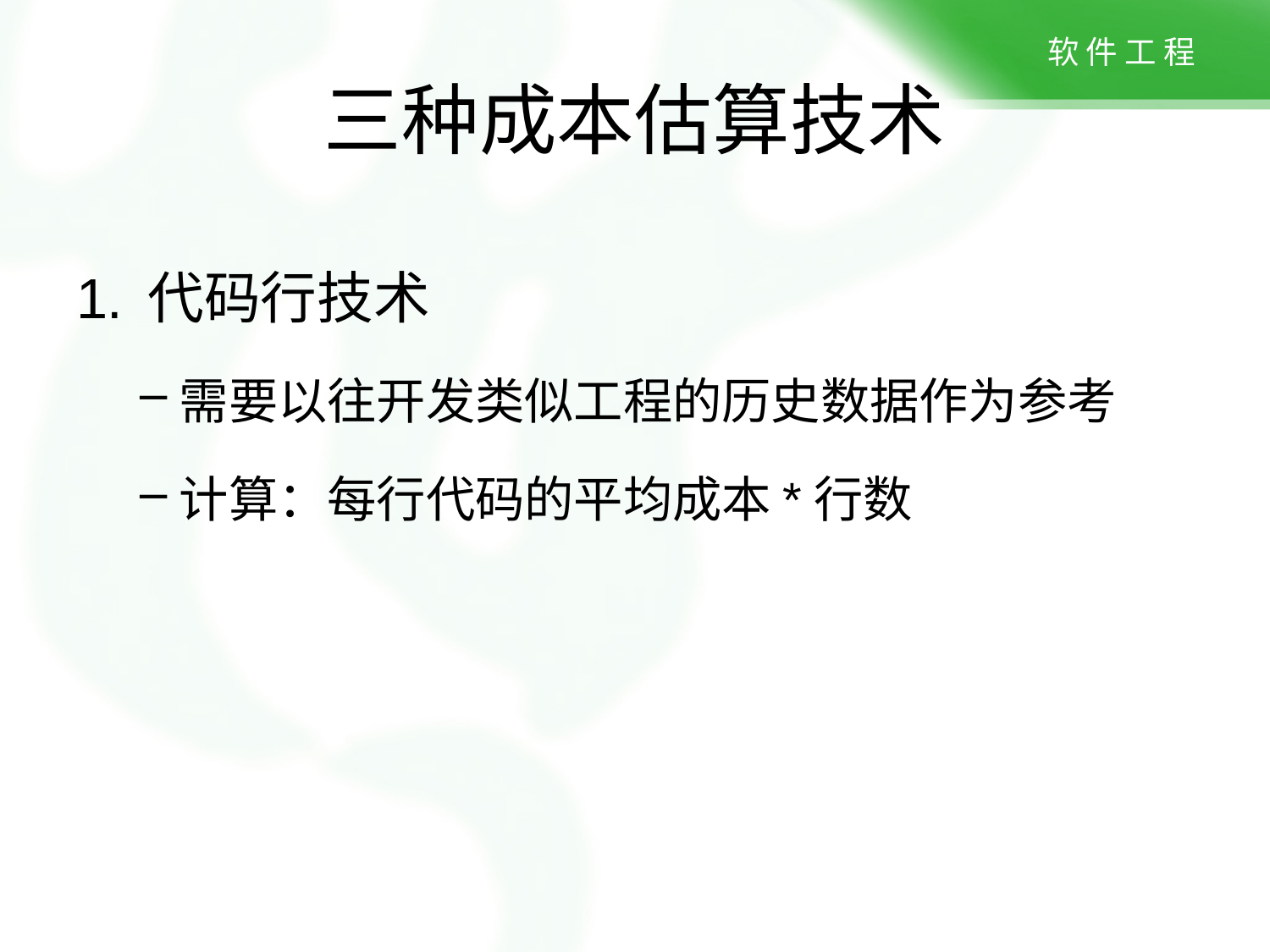

# 三种成本估算技术
代码行技术
需要以往开发类似工程的历史数据作为参考
计算：每行代码的平均成本*行数